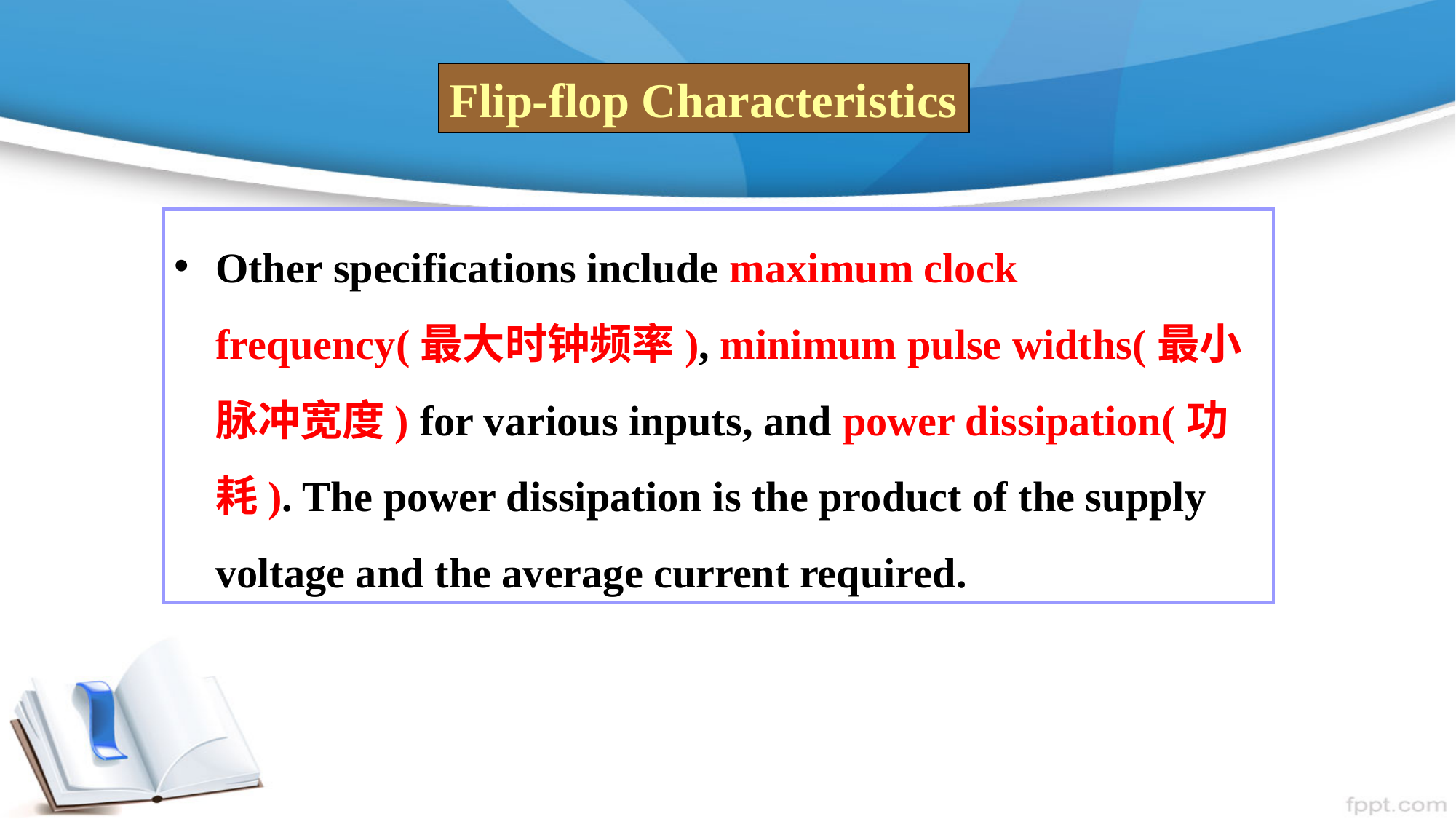

Flip-flop Characteristics
Other specifications include maximum clock frequency(最大时钟频率), minimum pulse widths(最小脉冲宽度) for various inputs, and power dissipation(功耗). The power dissipation is the product of the supply voltage and the average current required.